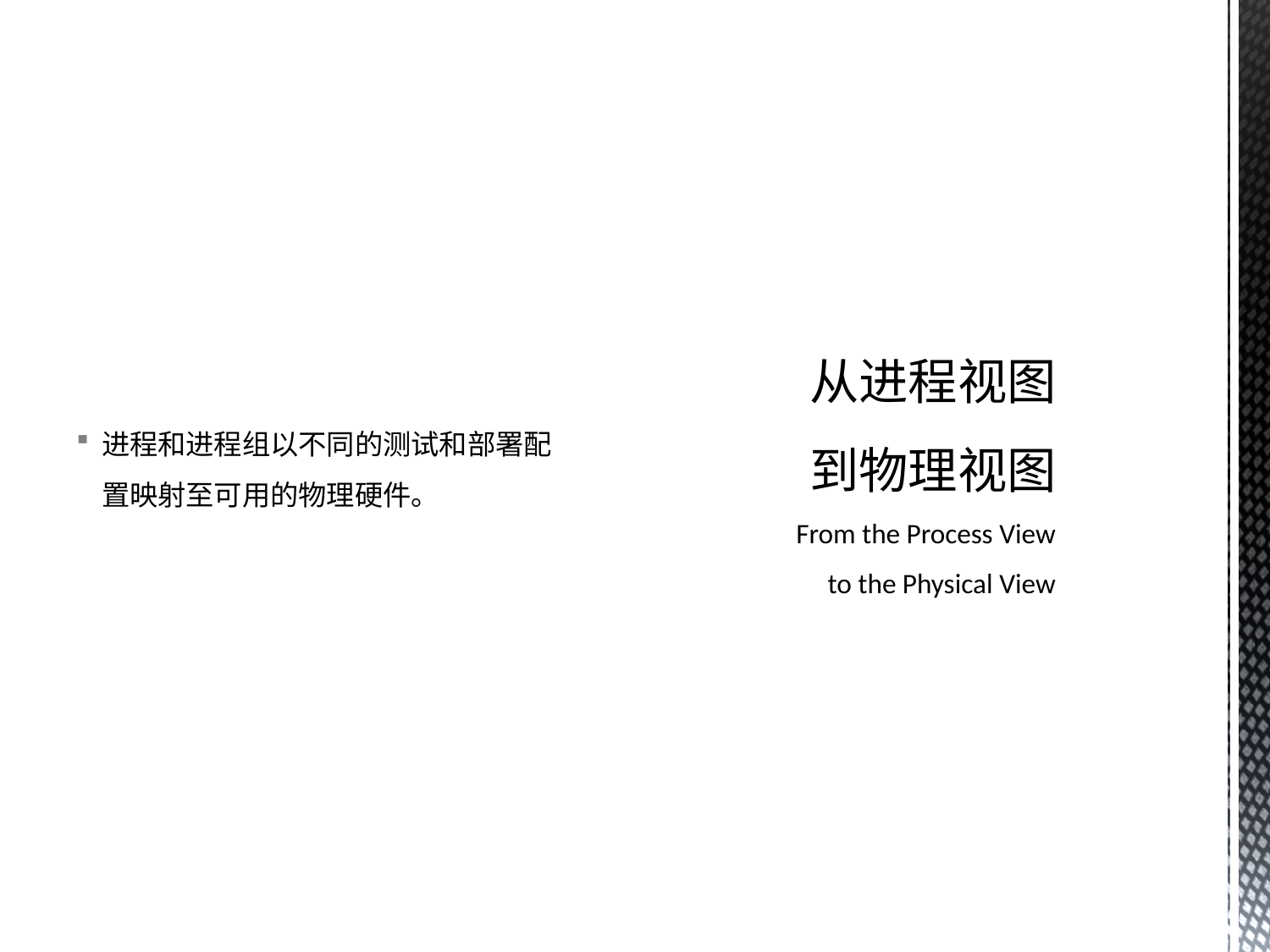

进程和进程组以不同的测试和部署配置映射至可用的物理硬件。
# 从进程视图 到物理视图 From the Process View to the Physical View